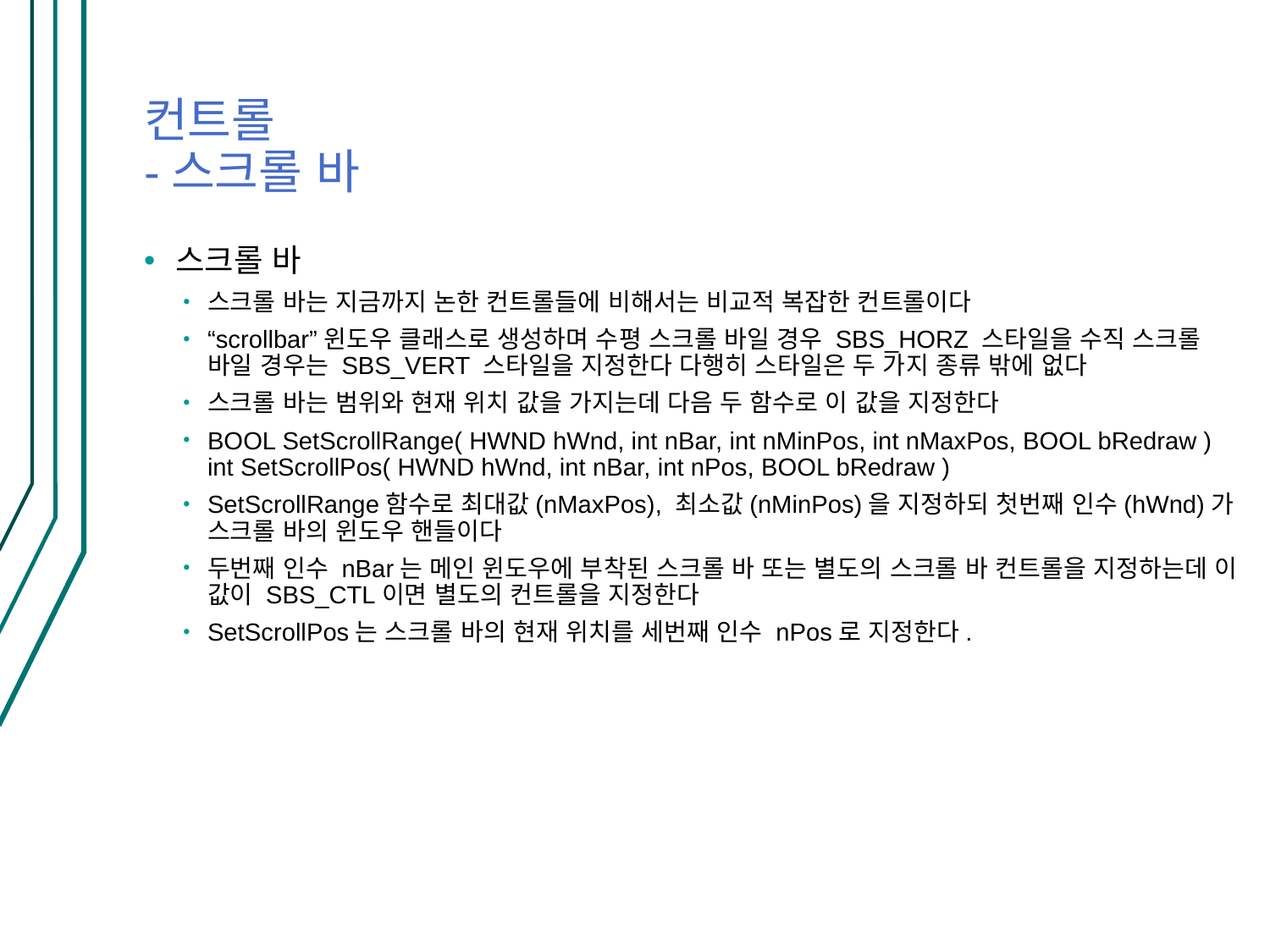

# 컨트롤 -스크롤 바
스크롤 바
스크롤 바는 지금까지 논한 컨트롤들에 비해서는 비교적 복잡한 컨트롤이다
“scrollbar”윈도우 클래스로 생성하며 수평 스크롤 바일 경우 SBS_HORZ 스타일을 수직 스크롤 바일 경우는 SBS_VERT 스타일을 지정한다 다행히 스타일은 두 가지 종류 밖에 없다
스크롤 바는 범위와 현재 위치 값을 가지는데 다음 두 함수로 이 값을 지정한다
BOOL SetScrollRange( HWND hWnd, int nBar, int nMinPos, int nMaxPos, BOOL bRedraw )
int SetScrollPos( HWND hWnd, int nBar, int nPos, BOOL bRedraw )
SetScrollRange함수로 최대값(nMaxPos), 최소값(nMinPos)을 지정하되 첫번째 인수(hWnd)가 스크롤 바의 윈도우 핸들이다
두번째 인수 nBar는 메인 윈도우에 부착된 스크롤 바 또는 별도의 스크롤 바 컨트롤을 지정하는데 이 값이 SBS_CTL이면 별도의 컨트롤을 지정한다
SetScrollPos는 스크롤 바의 현재 위치를 세번째 인수 nPos로 지정한다.